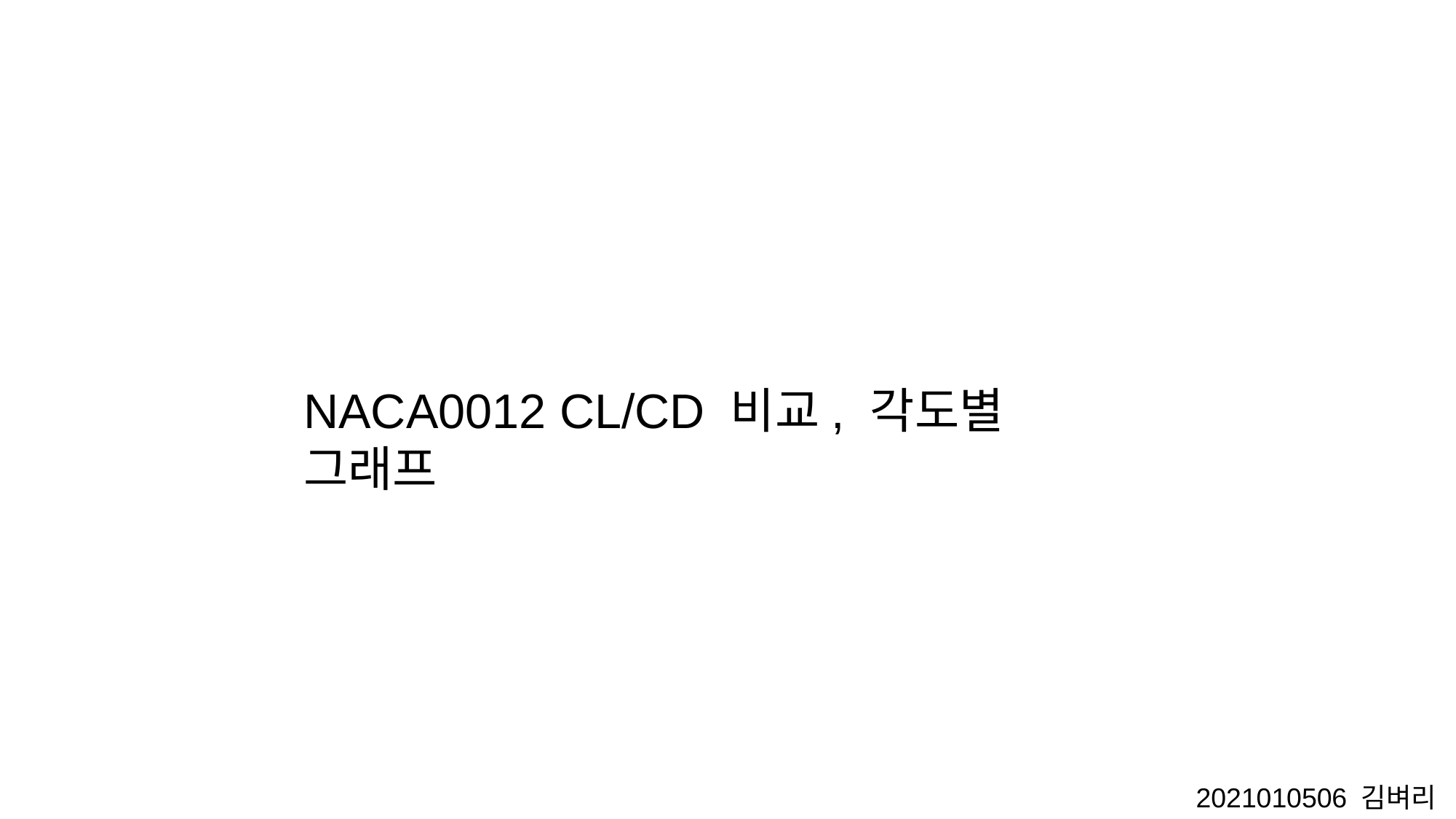

NACA0012 CL/CD 비교, 각도별 그래프
2021010506 김벼리